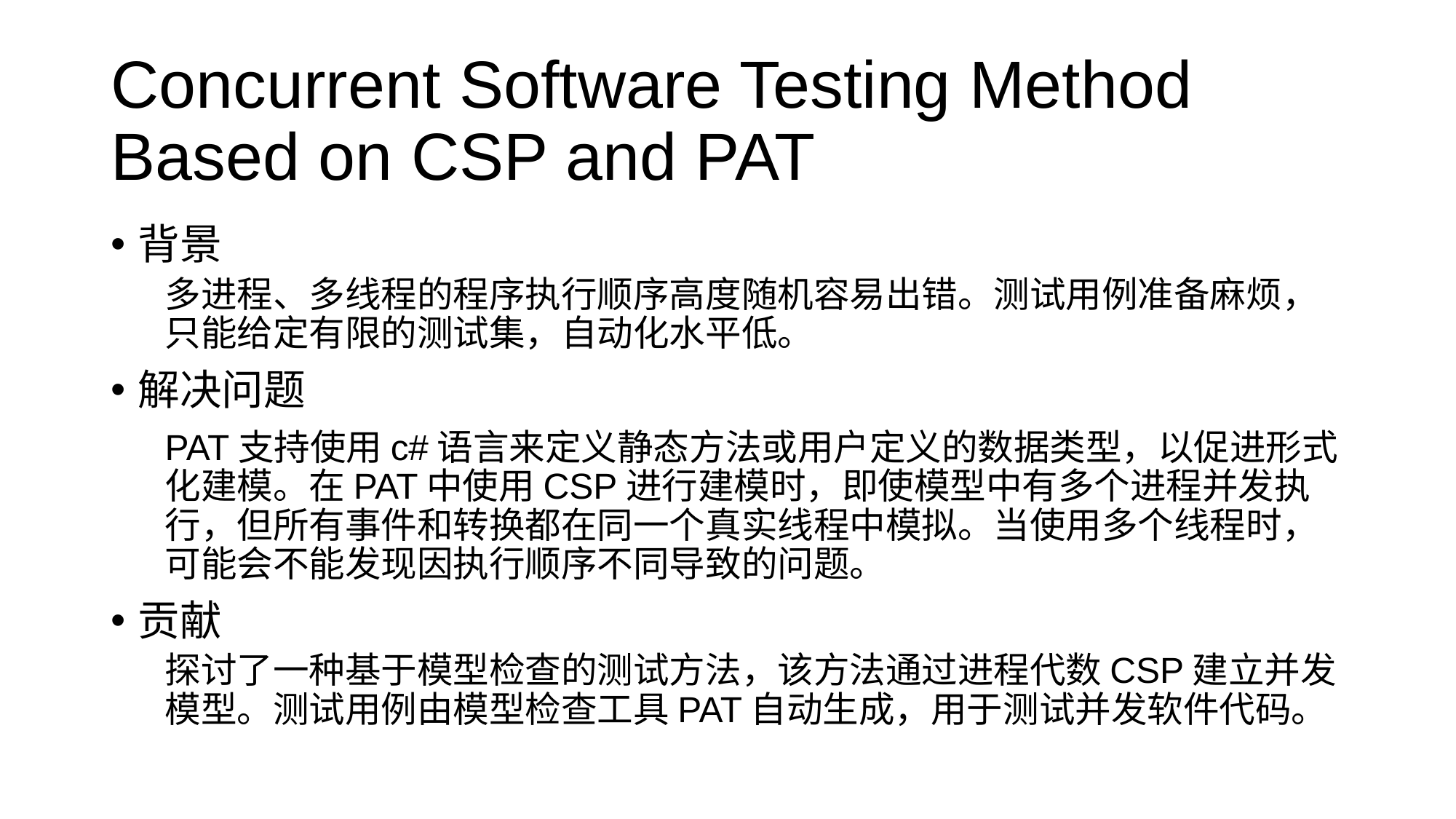

# Concurrent Software Testing Method Based on CSP and PAT
背景
多进程、多线程的程序执行顺序高度随机容易出错。测试用例准备麻烦，只能给定有限的测试集，自动化水平低。
解决问题
PAT支持使用c#语言来定义静态方法或用户定义的数据类型，以促进形式化建模。在PAT中使用CSP进行建模时，即使模型中有多个进程并发执行，但所有事件和转换都在同一个真实线程中模拟。当使用多个线程时，可能会不能发现因执行顺序不同导致的问题。
贡献
探讨了一种基于模型检查的测试方法，该方法通过进程代数CSP建立并发模型。测试用例由模型检查工具PAT自动生成，用于测试并发软件代码。